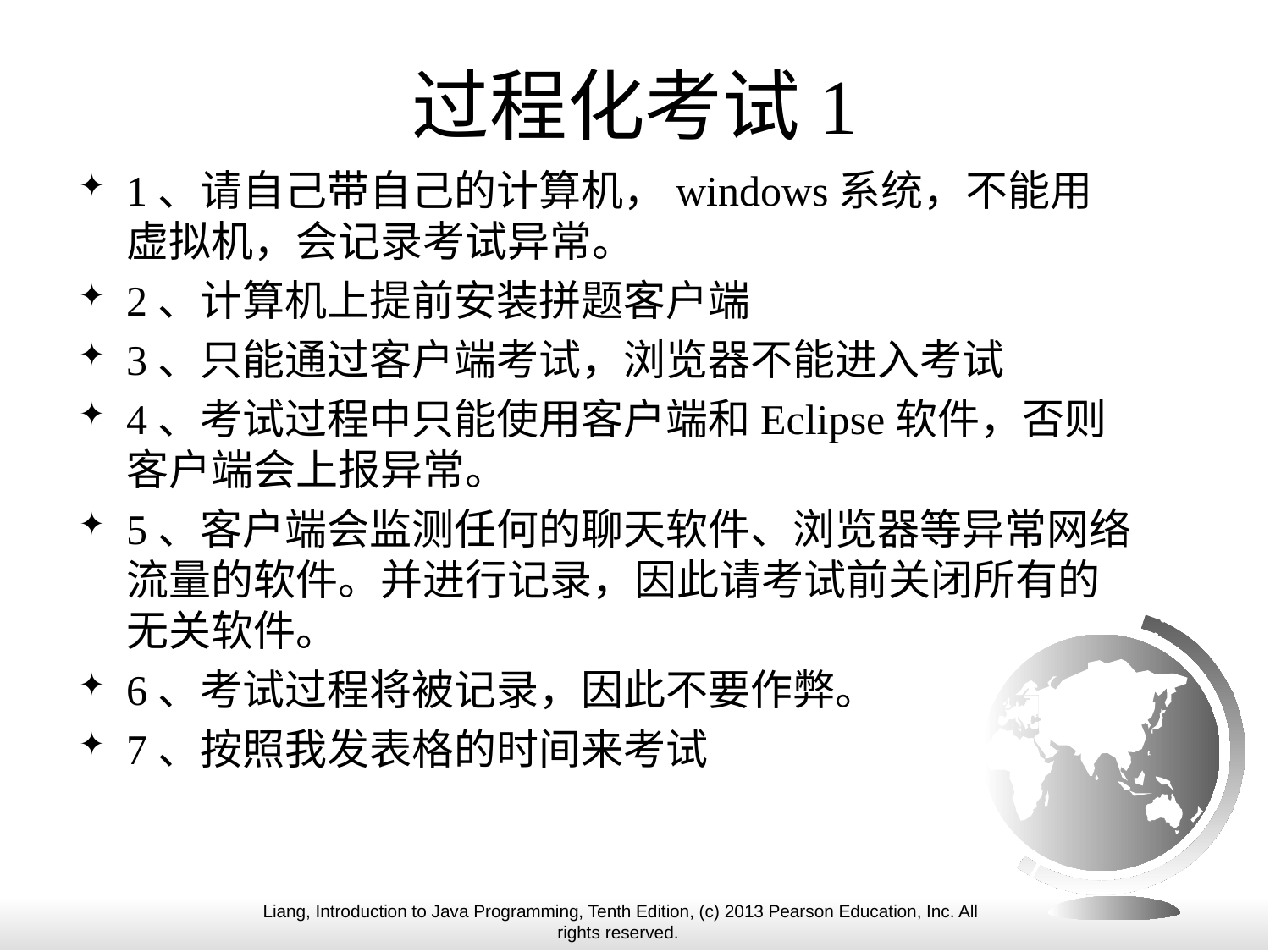

# 过程化考试1
1、请自己带自己的计算机，windows系统，不能用虚拟机，会记录考试异常。
2、计算机上提前安装拼题客户端
3、只能通过客户端考试，浏览器不能进入考试
4、考试过程中只能使用客户端和Eclipse软件，否则客户端会上报异常。
5、客户端会监测任何的聊天软件、浏览器等异常网络流量的软件。并进行记录，因此请考试前关闭所有的无关软件。
6、考试过程将被记录，因此不要作弊。
7、按照我发表格的时间来考试
47